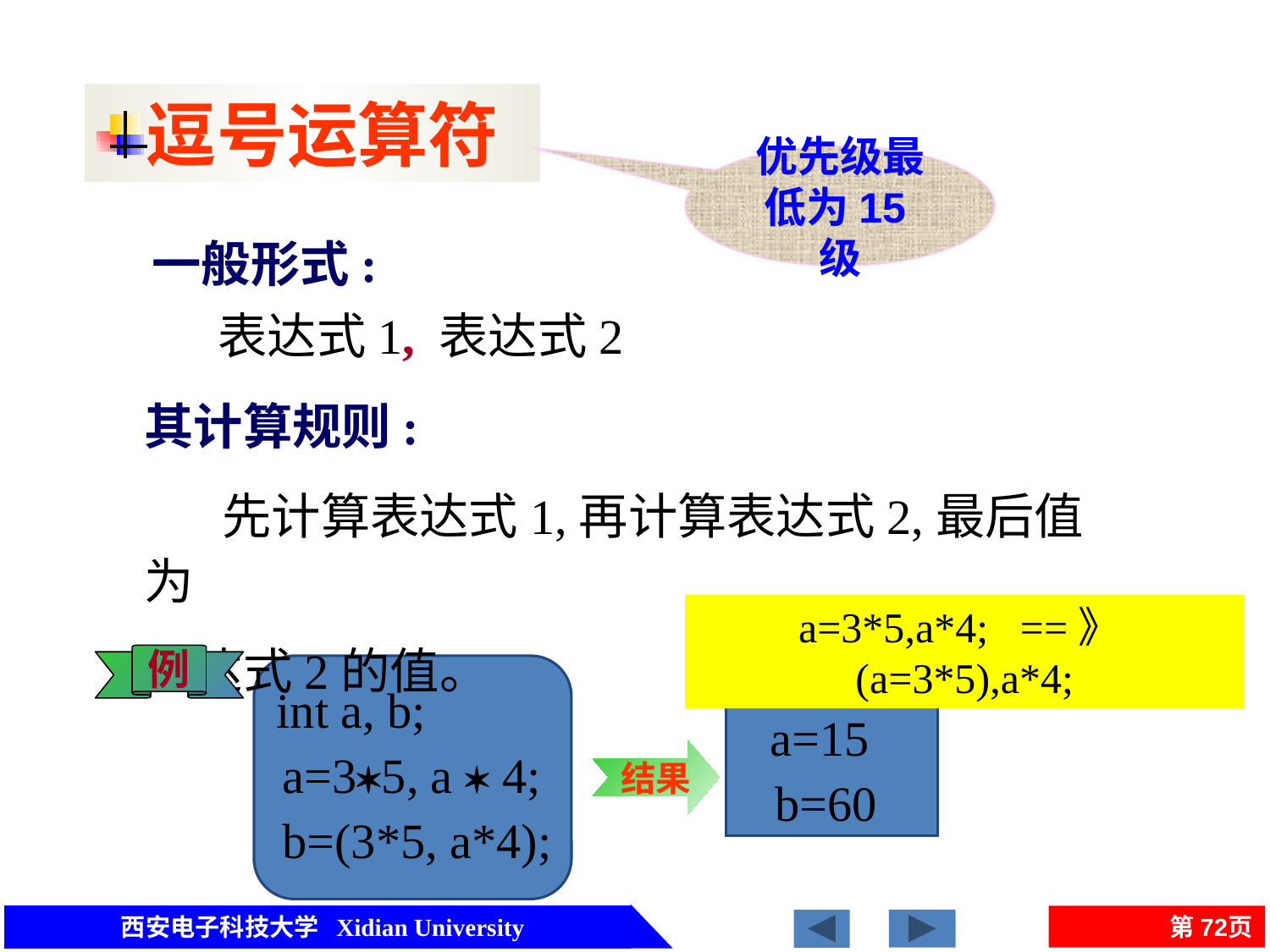

逗号运算符
优先级最低为15级
  一般形式:
        表达式1, 表达式2
其计算规则:
      先计算表达式1,再计算表达式2,最后值为
表达式2的值。
a=3*5,a*4;   ==》(a=3*5),a*4;
例

      int a, b;
a=3∗5, a ∗ 4;
b=(3*5, a*4);

          a=15
     b=60
结果